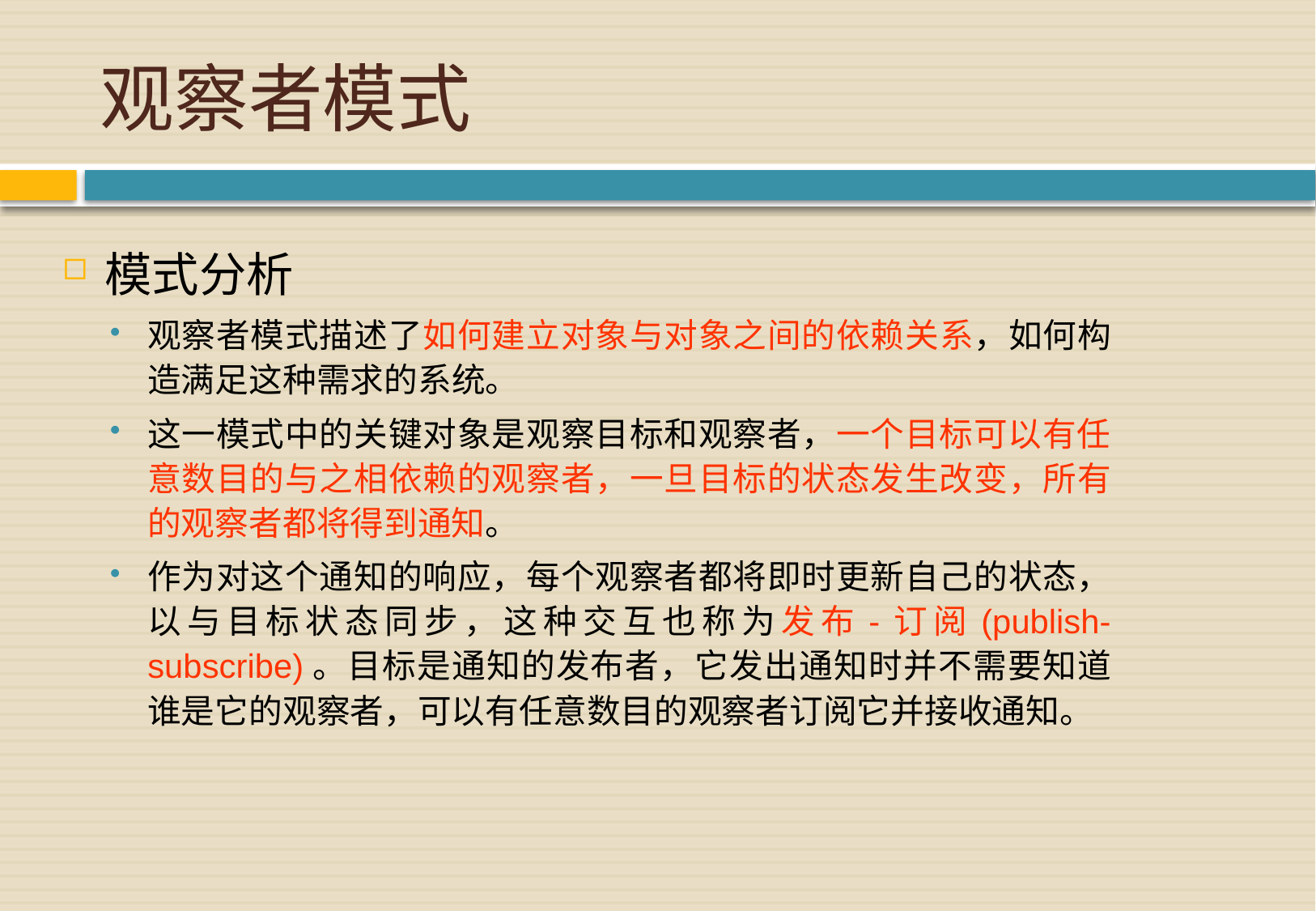

# 观察者模式
模式分析
观察者模式描述了如何建立对象与对象之间的依赖关系，如何构造满足这种需求的系统。
这一模式中的关键对象是观察目标和观察者，一个目标可以有任意数目的与之相依赖的观察者，一旦目标的状态发生改变，所有的观察者都将得到通知。
作为对这个通知的响应，每个观察者都将即时更新自己的状态，以与目标状态同步，这种交互也称为发布-订阅(publish-subscribe)。目标是通知的发布者，它发出通知时并不需要知道谁是它的观察者，可以有任意数目的观察者订阅它并接收通知。